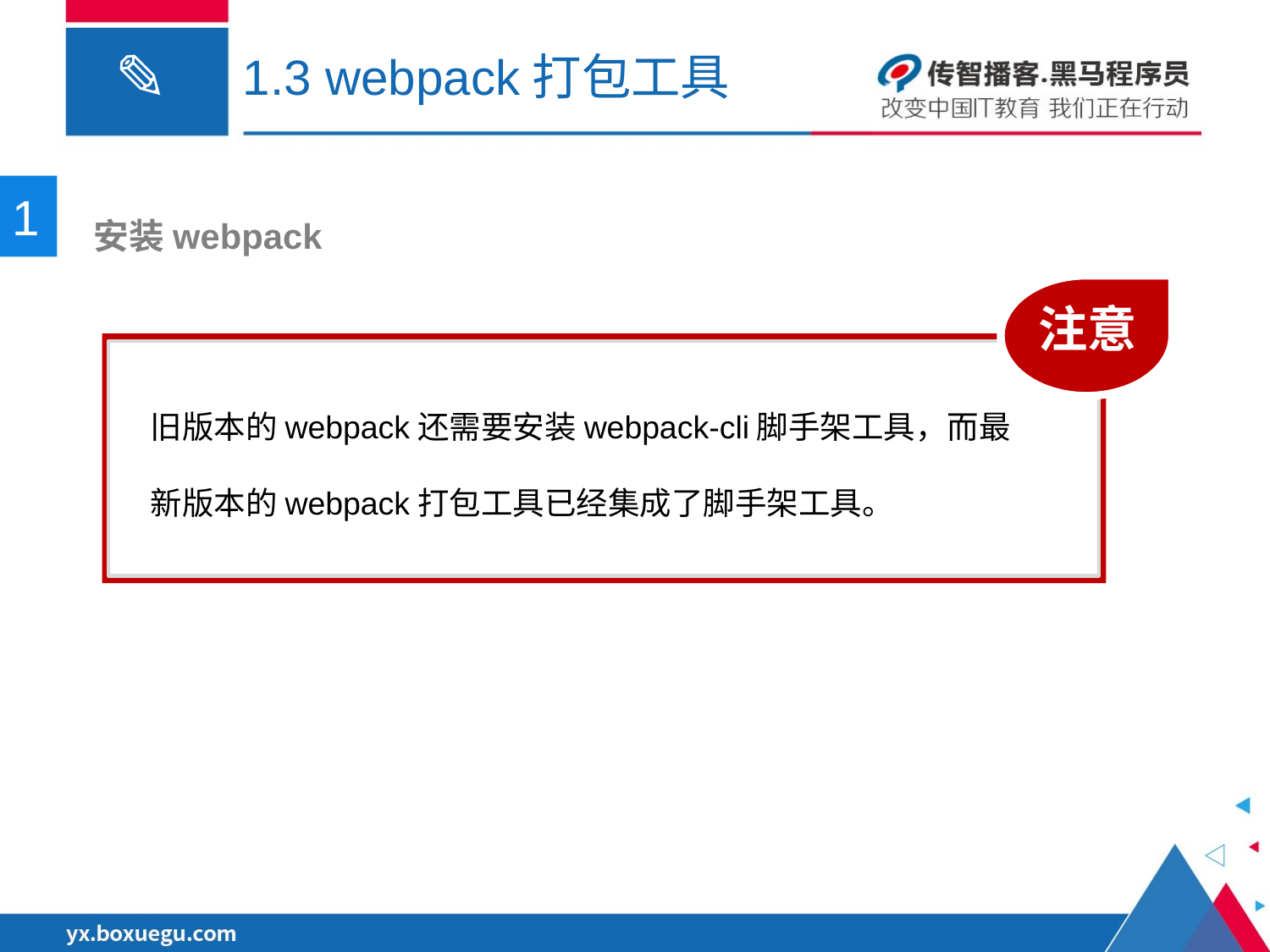

# 1.3 webpack打包工具

1
  安装webpack

注意

旧版本的webpack还需要安装webpack-cli脚手架工具，而最新版本的webpack打包工具已经集成了脚手架工具。